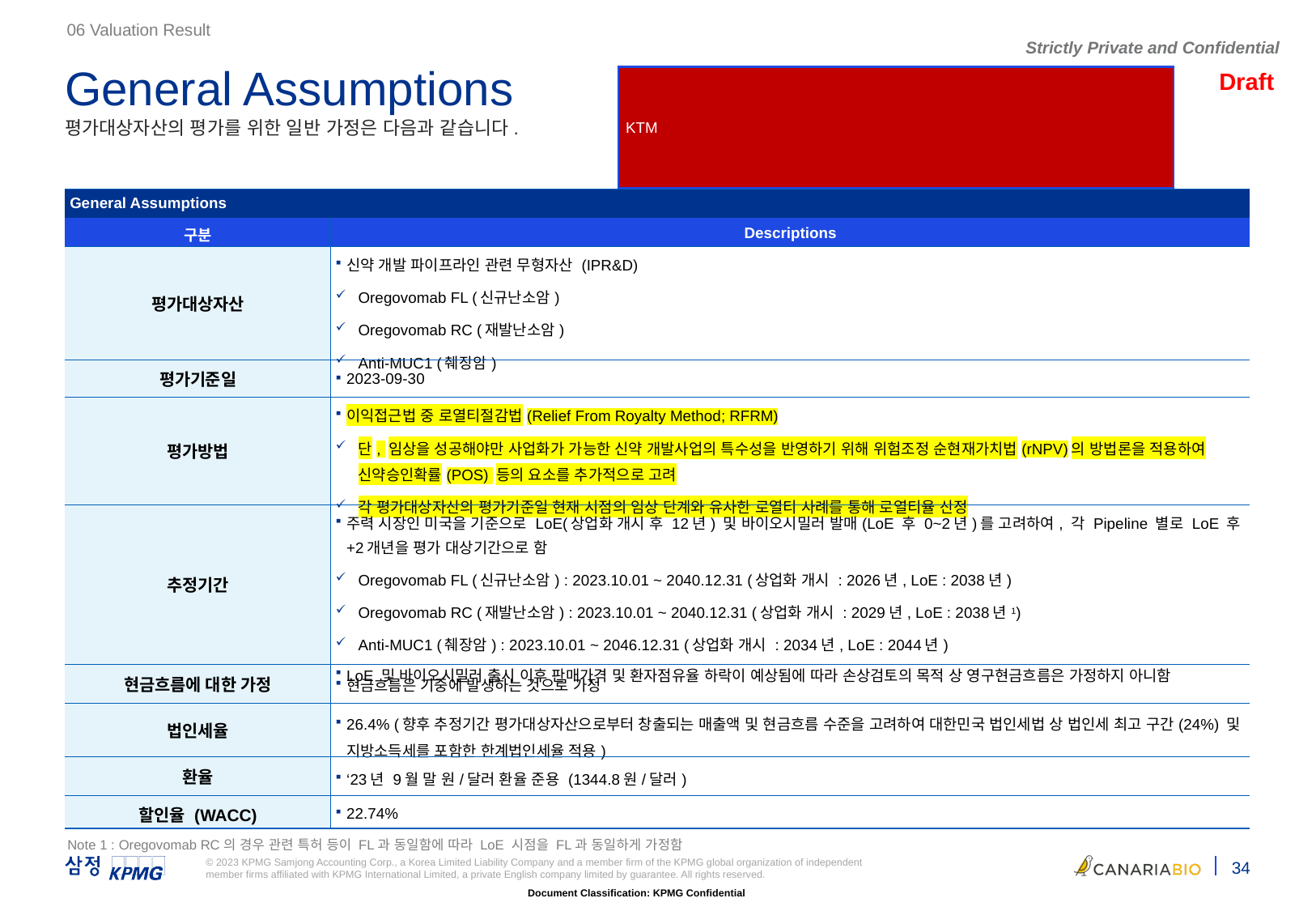

06 Valuation Result

General Assumptions
KTM
평가대상자산의 평가를 위한 일반 가정은 다음과 같습니다.
| General Assumptions |  |
| --- | --- |
| 구분 | Descriptions |
| 평가대상자산 | 신약 개발 파이프라인 관련 무형자산 (IPR&D) Oregovomab FL (신규난소암) Oregovomab RC (재발난소암) Anti-MUC1 (췌장암) |
| 평가기준일 | 2023-09-30 |
| 평가방법 | 이익접근법 중 로열티절감법(Relief From Royalty Method; RFRM) 단, 임상을 성공해야만 사업화가 가능한 신약 개발사업의 특수성을 반영하기 위해 위험조정 순현재가치법(rNPV)의 방법론을 적용하여 신약승인확률(POS) 등의 요소를 추가적으로 고려 각 평가대상자산의 평가기준일 현재 시점의 임상 단계와 유사한 로열티 사례를 통해 로열티율 산정 |
| 추정기간 | 주력 시장인 미국을 기준으로 LoE(상업화 개시 후 12년) 및 바이오시밀러 발매(LoE 후 0~2년)를 고려하여, 각 Pipeline 별로 LoE 후 +2개년을 평가 대상기간으로 함 Oregovomab FL (신규난소암) : 2023.10.01 ~ 2040.12.31 (상업화 개시 : 2026년, LoE : 2038년) Oregovomab RC (재발난소암) : 2023.10.01 ~ 2040.12.31 (상업화 개시 : 2029년, LoE : 2038년1) Anti-MUC1 (췌장암) : 2023.10.01 ~ 2046.12.31 (상업화 개시 : 2034년, LoE : 2044년) LoE 및 바이오시밀러 출시 이후 판매가격 및 환자점유율 하락이 예상됨에 따라 손상검토의 목적 상 영구현금흐름은 가정하지 아니함 |
| 현금흐름에 대한 가정 | 현금흐름은 기중에 발생하는 것으로 가정 |
| 법인세율 | 26.4% (향후 추정기간 평가대상자산으로부터 창출되는 매출액 및 현금흐름 수준을 고려하여 대한민국 법인세법 상 법인세 최고 구간(24%) 및 지방소득세를 포함한 한계법인세율 적용) |
| 환율 | ‘23년 9월 말 원/달러 환율 준용 (1344.8원/달러) |
| 할인율 (WACC) | 22.74% |
주요 질환별로 확인해보면 혈액질환 임상시험 누적성공률이 23.9%로 가장 높았고, 대사성질환 누적성공률이 15.5%로 뒤이었음.
비뇨기질환 임상시험 누적성공률이 3.6%로 가장 낮았으며,
종양 항암제의 경우에도 평균보다 낮은 5.3%의 임상시험 누적성공률 보임.
낮은 누적성공률은 그만큼 해당 분야의 신규 경쟁자 진입이 어렵다는 의미로, 시장에서 높은 마진율을 유지할 개연성 높음.
Note 1 : Oregovomab RC의 경우 관련 특허 등이 FL과 동일함에 따라 LoE 시점을 FL과 동일하게 가정함